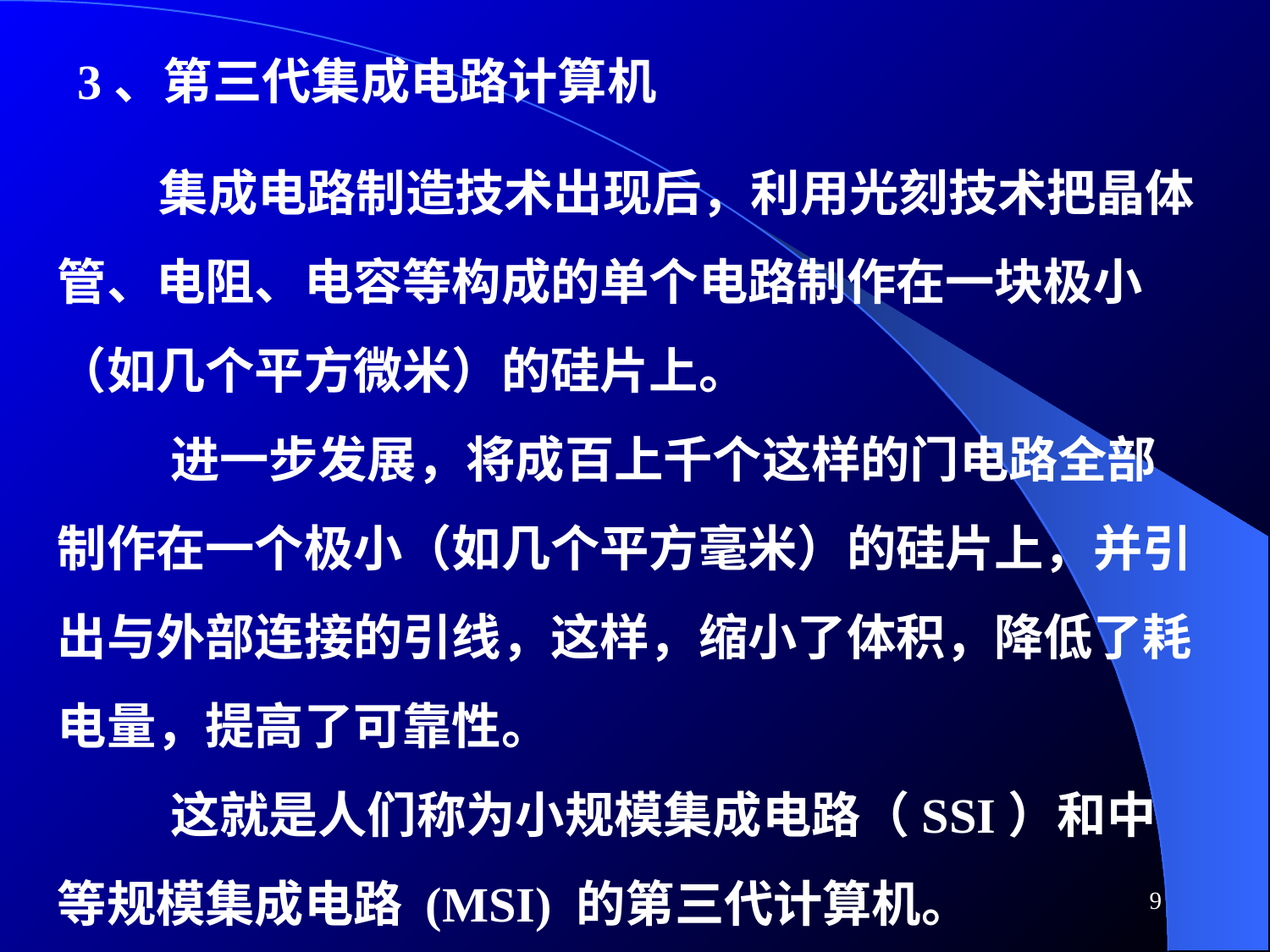

3、第三代集成电路计算机
        集成电路制造技术出现后，利用光刻技术把晶体管、电阻、电容等构成的单个电路制作在一块极小（如几个平方微米）的硅片上。
         进一步发展，将成百上千个这样的门电路全部制作在一个极小（如几个平方毫米）的硅片上，并引出与外部连接的引线，这样，缩小了体积，降低了耗电量，提高了可靠性。
         这就是人们称为小规模集成电路（SSI）和中等规模集成电路 (MSI) 的第三代计算机。
9